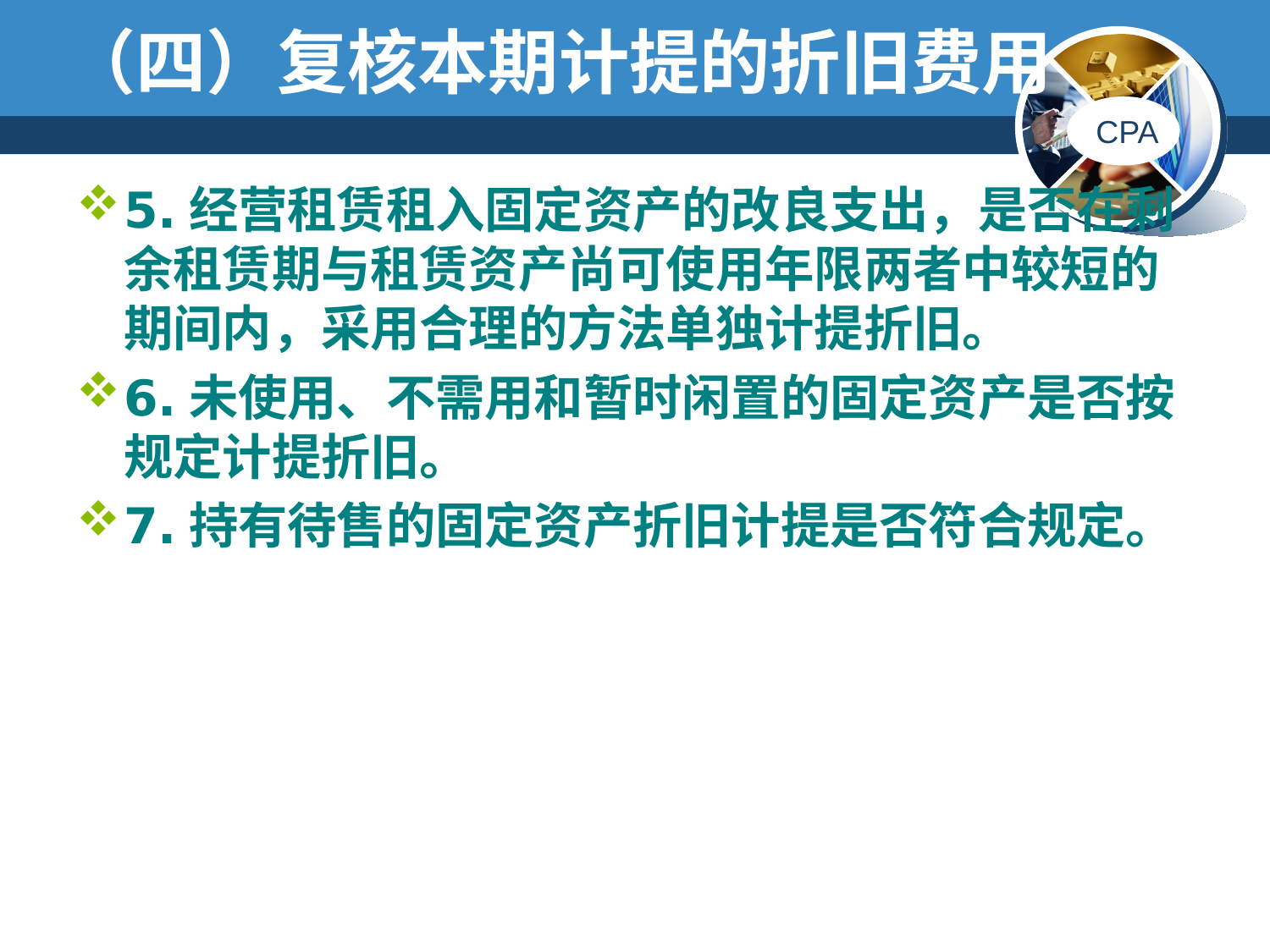

# （四）复核本期计提的折旧费用
5.经营租赁租入固定资产的改良支出，是否在剩余租赁期与租赁资产尚可使用年限两者中较短的期间内，采用合理的方法单独计提折旧。
6.未使用、不需用和暂时闲置的固定资产是否按规定计提折旧。
7.持有待售的固定资产折旧计提是否符合规定。